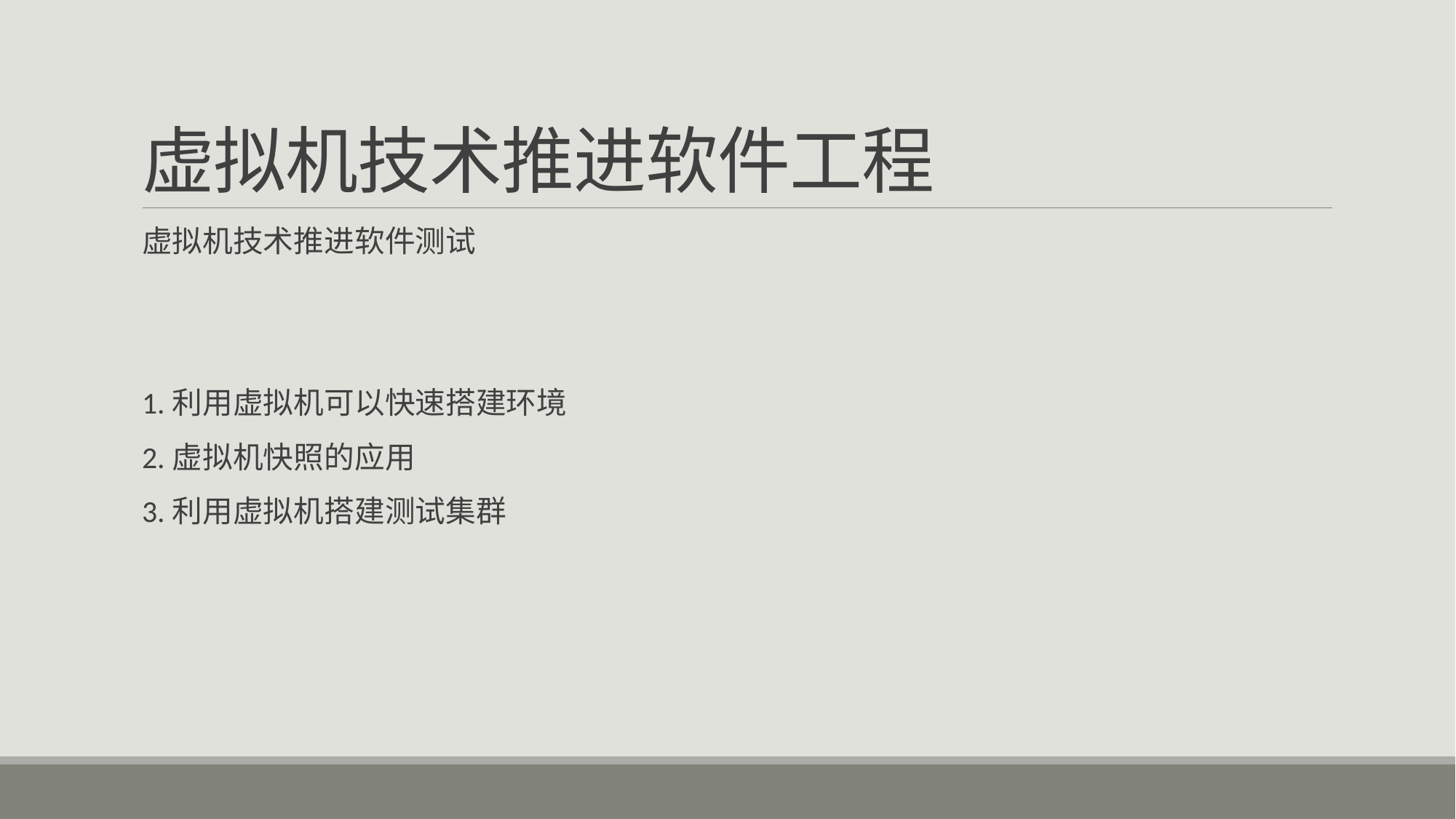

# 虚拟机技术推进软件工程
虚拟机技术推进软件测试

1.利用虚拟机可以快速搭建环境
2.虚拟机快照的应用
3.利用虚拟机搭建测试集群